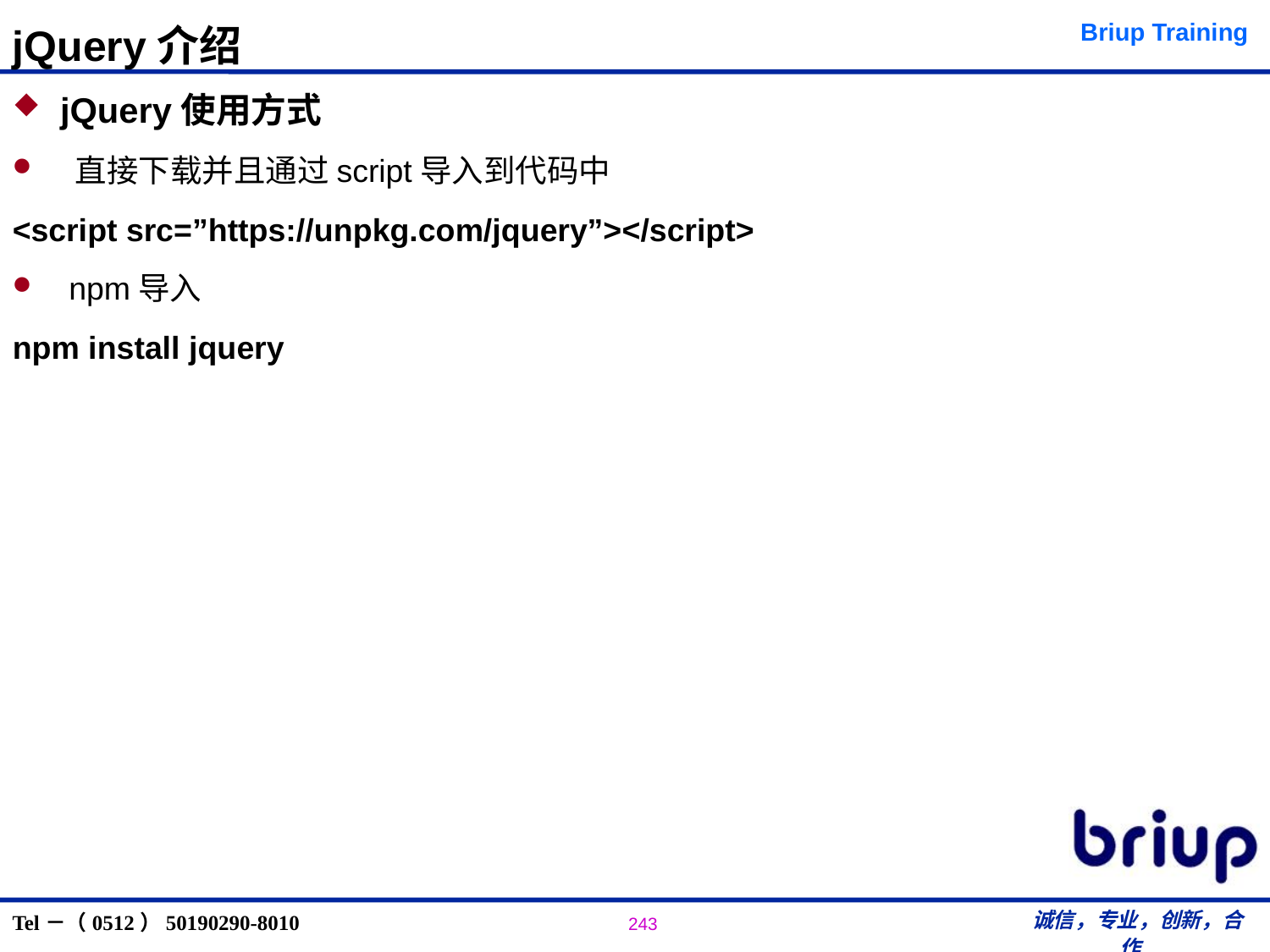

jQuery使用方式
 直接下载并且通过script导入到代码中
<script src=”https://unpkg.com/jquery”></script>
 npm导入
npm install jquery
# jQuery介绍